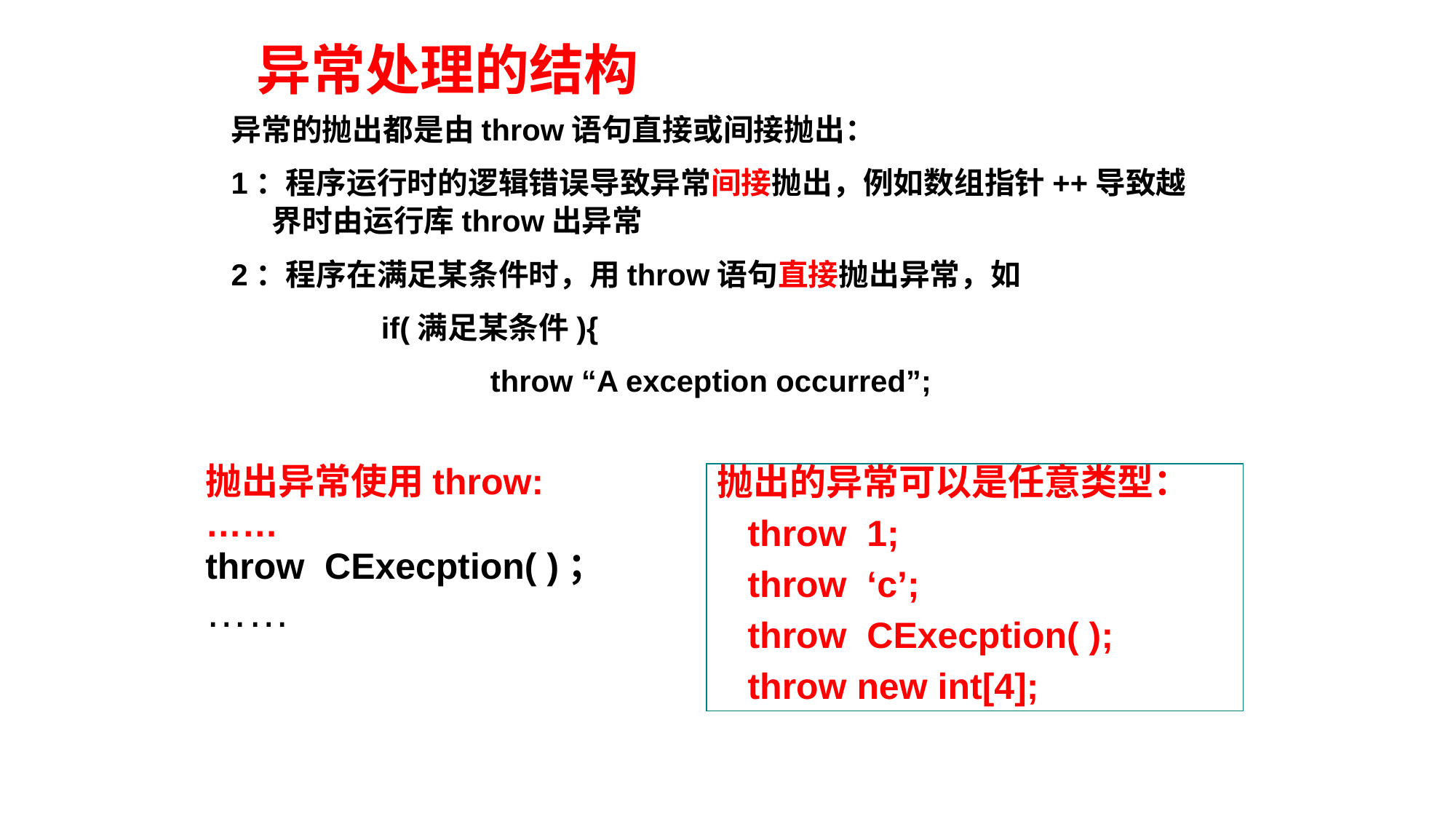

# 异常处理的结构
异常的抛出都是由throw语句直接或间接抛出：
1：程序运行时的逻辑错误导致异常间接抛出，例如数组指针++导致越界时由运行库throw出异常
2：程序在满足某条件时，用throw语句直接抛出异常，如
		if(满足某条件){
			throw “A exception occurred”;
抛出的异常可以是任意类型：
   throw  1;
   throw  ‘c’;
   throw  CExecption( );
   throw new int[4];
抛出异常使用throw:
……
throw  CExecption( )；
……